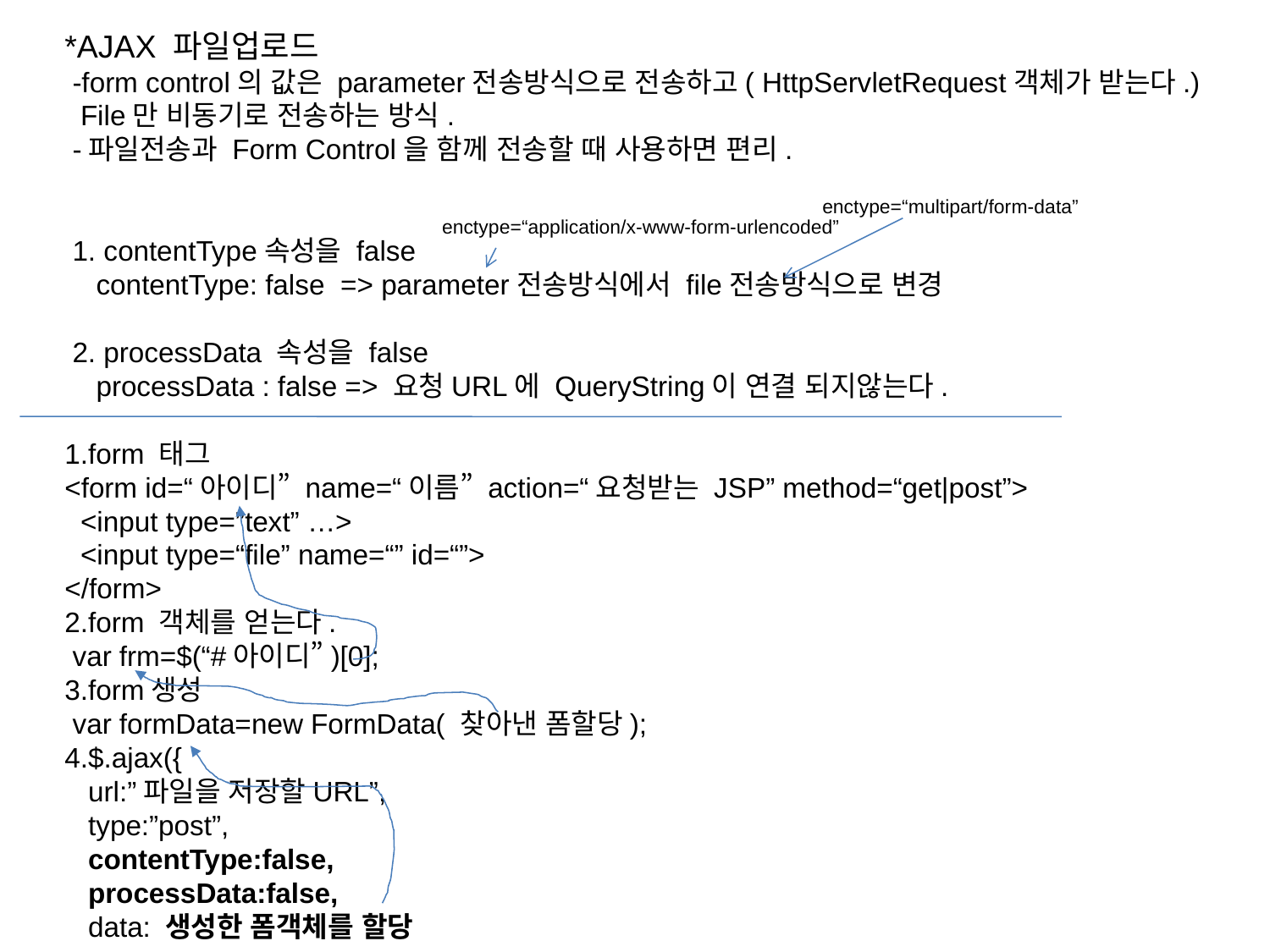

*AJAX 파일업로드
 -form control의 값은 parameter전송방식으로 전송하고( HttpServletRequest객체가 받는다.)
  File만 비동기로 전송하는 방식.
 -파일전송과 Form Control을 함께 전송할 때 사용하면 편리.

 1. contentType속성을 false
    contentType: false  => parameter전송방식에서 file전송방식으로 변경

 2. processData 속성을 false
    processData : false => 요청URL에 QueryString이 연결 되지않는다.

1.form 태그
<form id=“아이디” name=“이름” action=“요청받는 JSP” method=“get|post”>
  <input type=”text” …>
  <input type=“file” name=“” id=“”>
</form>
2.form 객체를 얻는다.
 var frm=$(“#아이디”)[0];
3.form생성
 var formData=new FormData( 찾아낸 폼할당);
4.$.ajax({
   url:”파일을 저장할URL”,
   type:”post”,
   contentType:false,
   processData:false,
   data: 생성한 폼객체를 할당

enctype=“multipart/form-data”
enctype=“application/x-www-form-urlencoded”